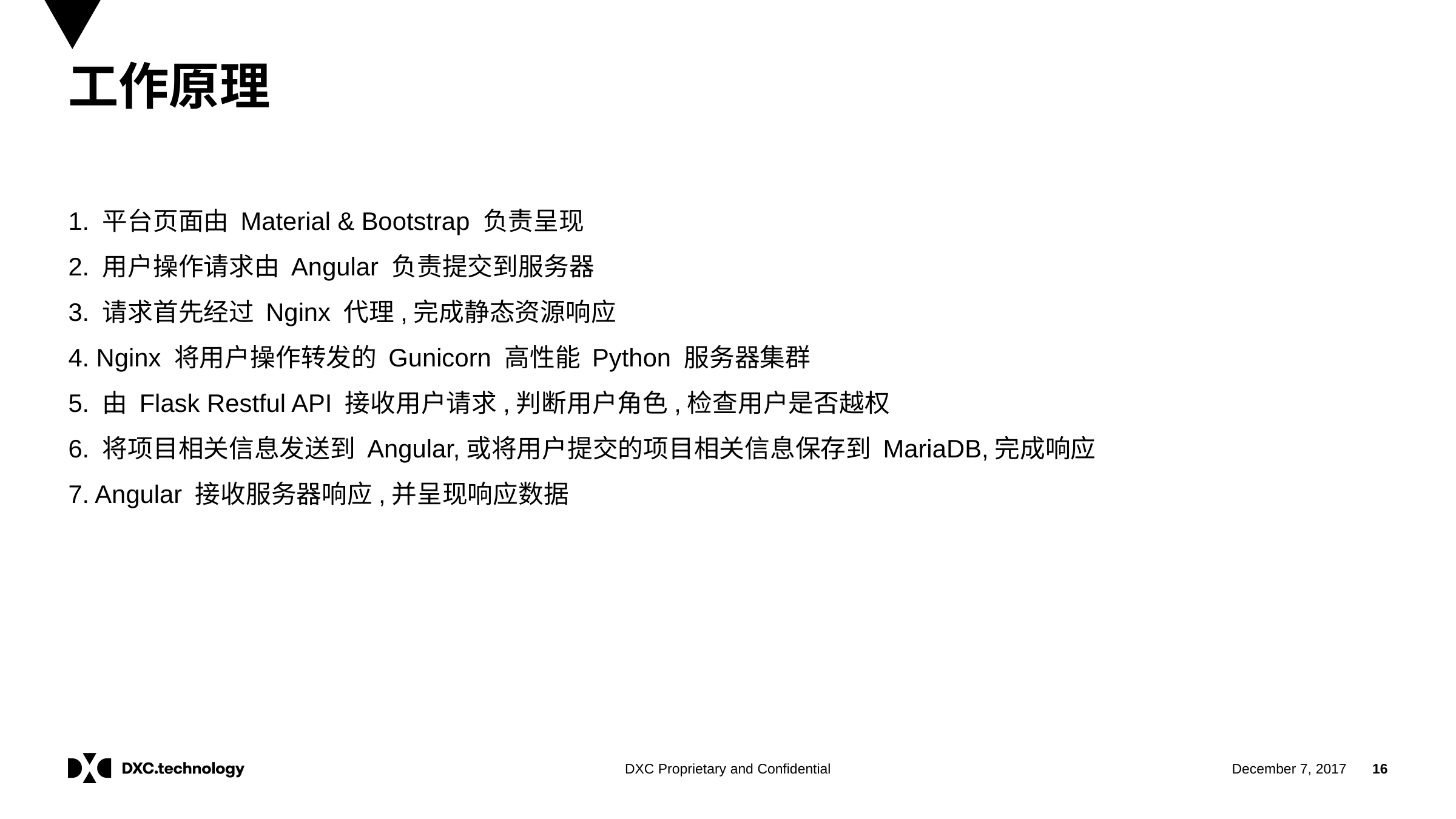

# 工作原理
1. 平台页面由 Material & Bootstrap 负责呈现
2. 用户操作请求由 Angular 负责提交到服务器
3. 请求首先经过 Nginx 代理,完成静态资源响应
4. Nginx 将用户操作转发的 Gunicorn 高性能 Python 服务器集群
5. 由 Flask Restful API 接收用户请求,判断用户角色,检查用户是否越权
6. 将项目相关信息发送到 Angular,或将用户提交的项目相关信息保存到 MariaDB,完成响应
7. Angular 接收服务器响应,并呈现响应数据